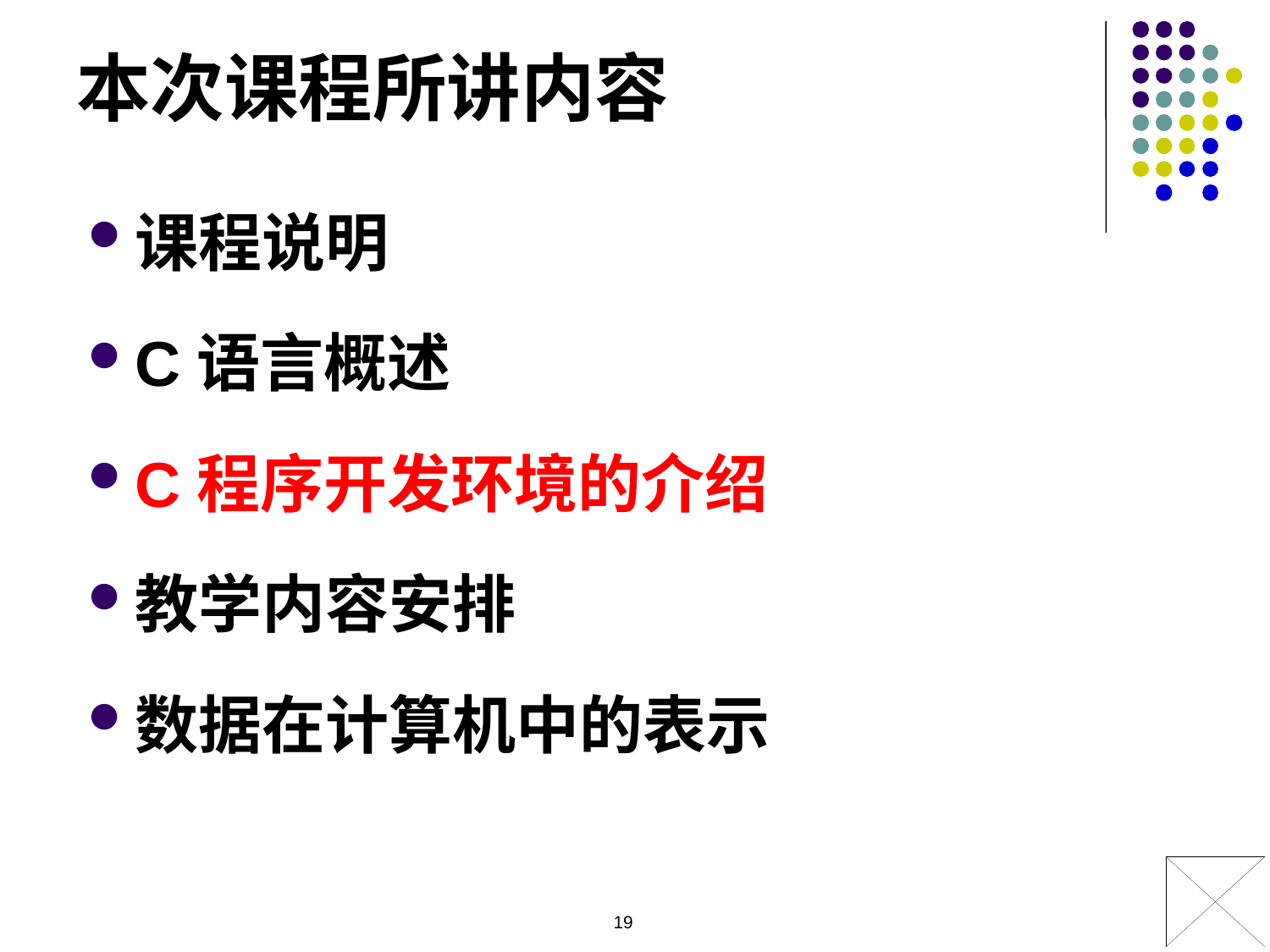

本次课程所讲内容
课程说明
C语言概述
C程序开发环境的介绍
教学内容安排
数据在计算机中的表示
19